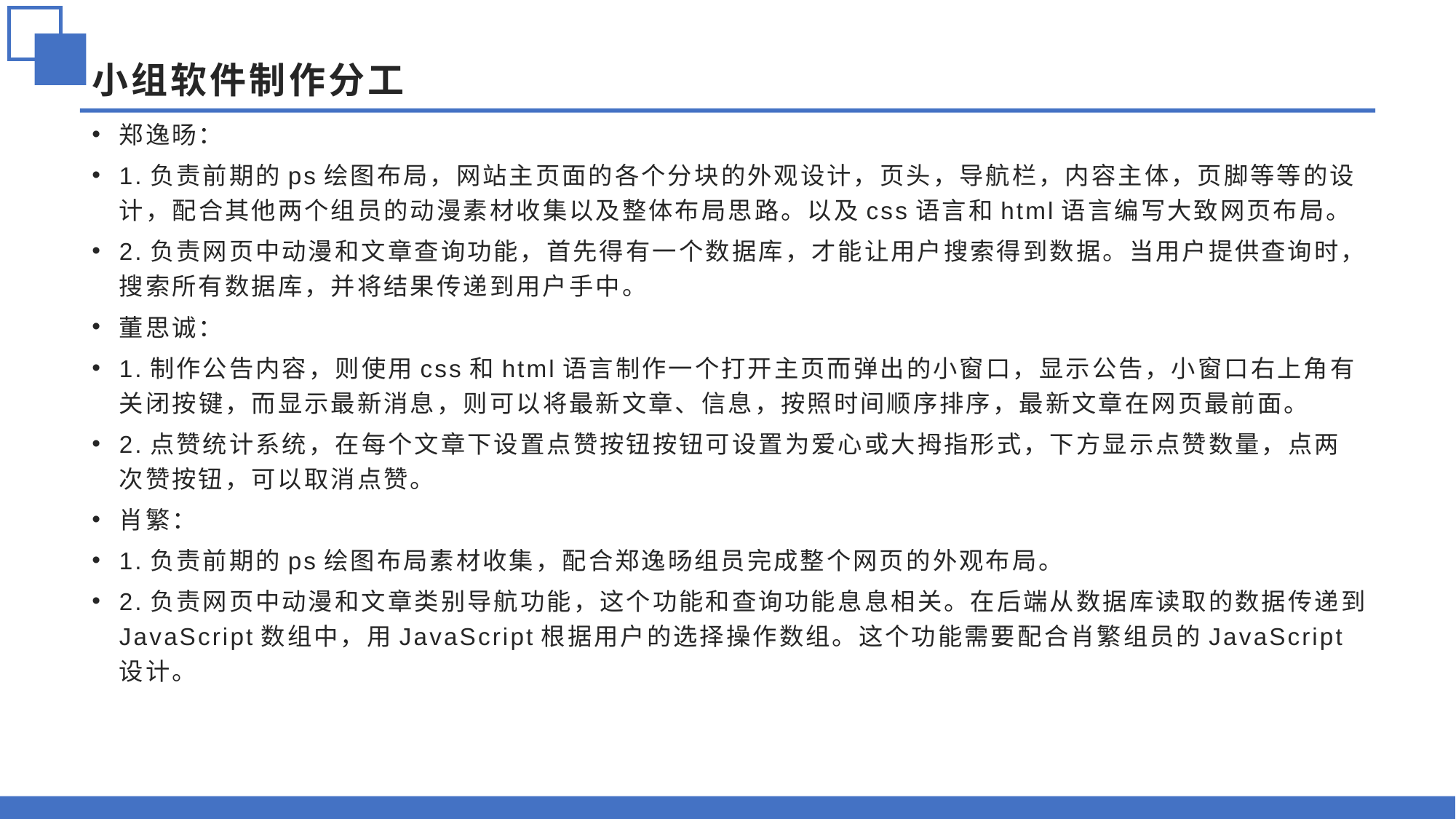

# 小组软件制作分工
郑逸旸：
1.负责前期的ps绘图布局，网站主页面的各个分块的外观设计，页头，导航栏，内容主体，页脚等等的设计，配合其他两个组员的动漫素材收集以及整体布局思路。以及css语言和html语言编写大致网页布局。
2.负责网页中动漫和文章查询功能，首先得有一个数据库，才能让用户搜索得到数据。当用户提供查询时，搜索所有数据库，并将结果传递到用户手中。
董思诚：
1.制作公告内容，则使用css和html语言制作一个打开主页而弹出的小窗口，显示公告，小窗口右上角有关闭按键，而显示最新消息，则可以将最新文章、信息，按照时间顺序排序，最新文章在网页最前面。
2.点赞统计系统，在每个文章下设置点赞按钮按钮可设置为爱心或大拇指形式，下方显示点赞数量，点两次赞按钮，可以取消点赞。
肖繁：
1.负责前期的ps绘图布局素材收集，配合郑逸旸组员完成整个网页的外观布局。
2.负责网页中动漫和文章类别导航功能，这个功能和查询功能息息相关。在后端从数据库读取的数据传递到JavaScript数组中，用JavaScript根据用户的选择操作数组。这个功能需要配合肖繁组员的JavaScript设计。